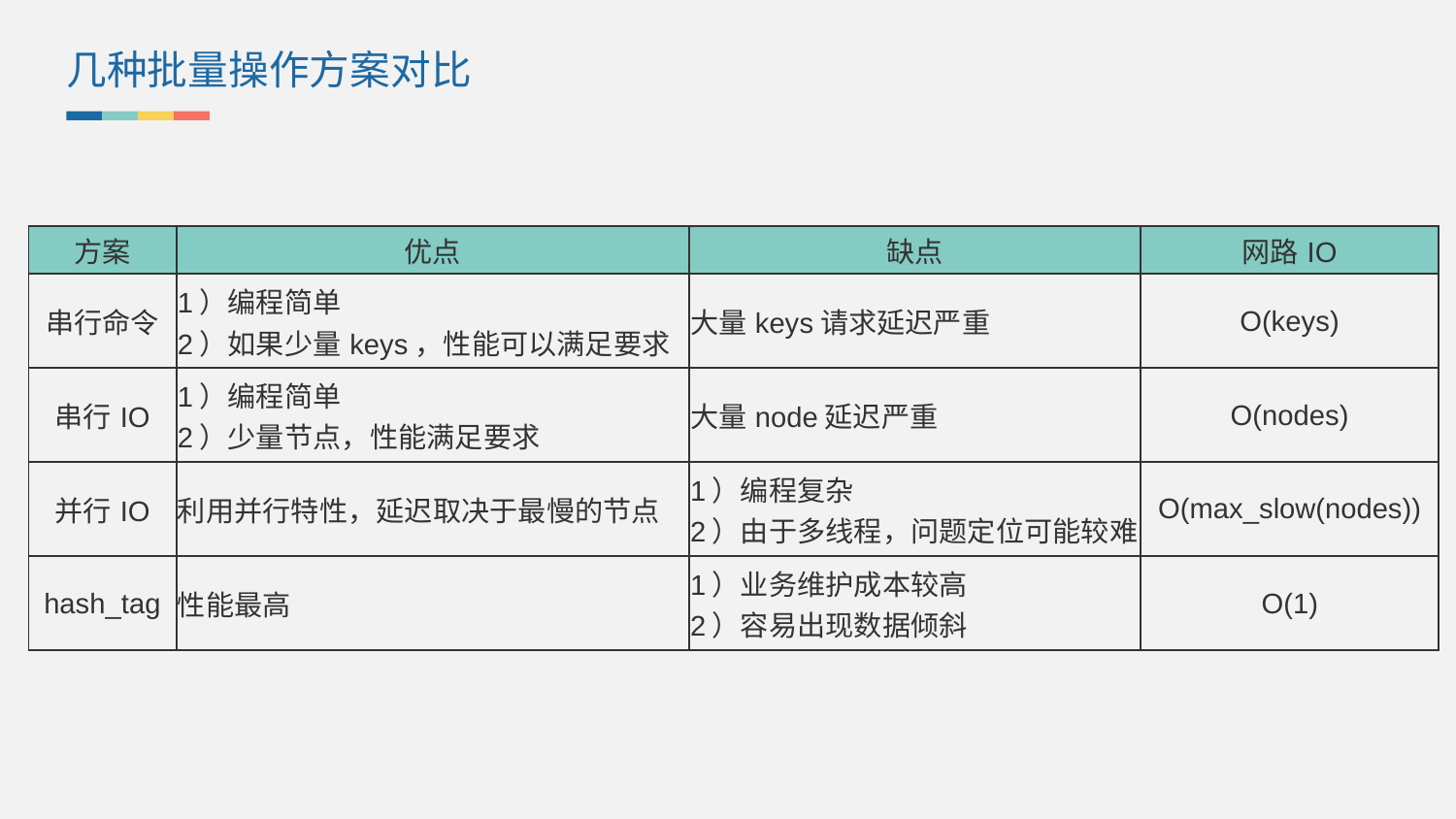

几种批量操作方案对比

| 方案 | 优点 | 缺点 | 网路IO |
| --- | --- | --- | --- |
| 串行命令 | 1）编程简单 2）如果少量keys，性能可以满足要求 | 大量keys请求延迟严重 | O(keys) |
| 串行IO | 1）编程简单 2）少量节点，性能满足要求 | 大量node延迟严重 | O(nodes) |
| 并行IO | 利用并行特性，延迟取决于最慢的节点 | 1）编程复杂 2）由于多线程，问题定位可能较难 | O(max\_slow(nodes)) |
| hash\_tag | 性能最高 | 1）业务维护成本较高 2）容易出现数据倾斜 | O(1) |